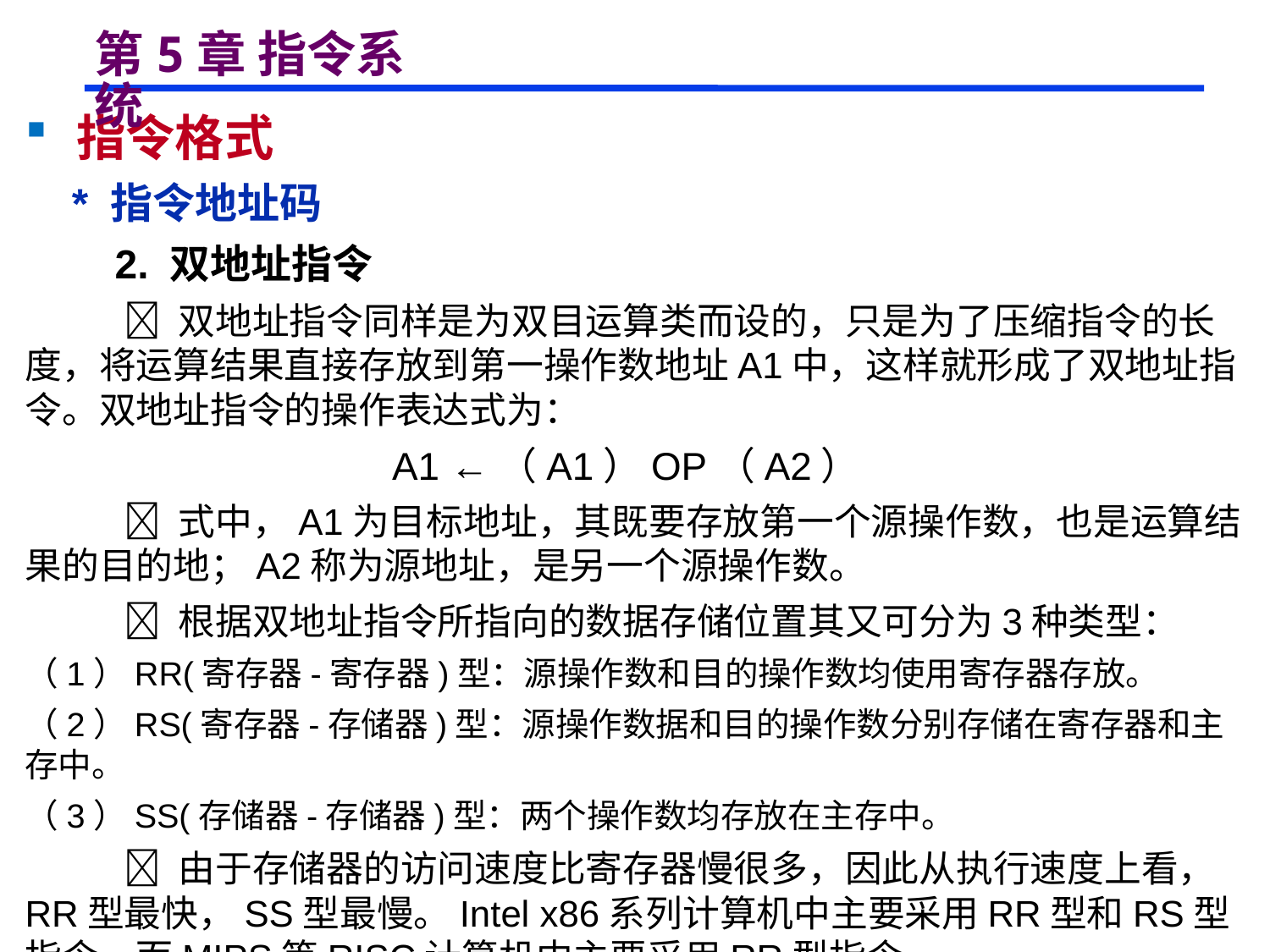

# 第5章 指令系统
 指令格式
    * 指令地址码
        2. 双地址指令
            • 双地址指令同样是为双目运算类而设的，只是为了压缩指令的长度，将运算结果直接存放到第一操作数地址A1中，这样就形成了双地址指令。双地址指令的操作表达式为：
                                  A1 ←（A1）OP（A2）
            • 式中，A1为目标地址，其既要存放第一个源操作数，也是运算结果的目的地；A2称为源地址，是另一个源操作数。
            • 根据双地址指令所指向的数据存储位置其又可分为3种类型：
（1）RR(寄存器-寄存器)型：源操作数和目的操作数均使用寄存器存放。
（2）RS(寄存器-存储器)型：源操作数据和目的操作数分别存储在寄存器和主存中。
（3）SS(存储器-存储器)型：两个操作数均存放在主存中。
            • 由于存储器的访问速度比寄存器慢很多，因此从执行速度上看，RR型最快，SS型最慢。Intel x86系列计算机中主要采用RR型和RS型指令，而MIPS等RISC计算机中主要采用RR型指令。